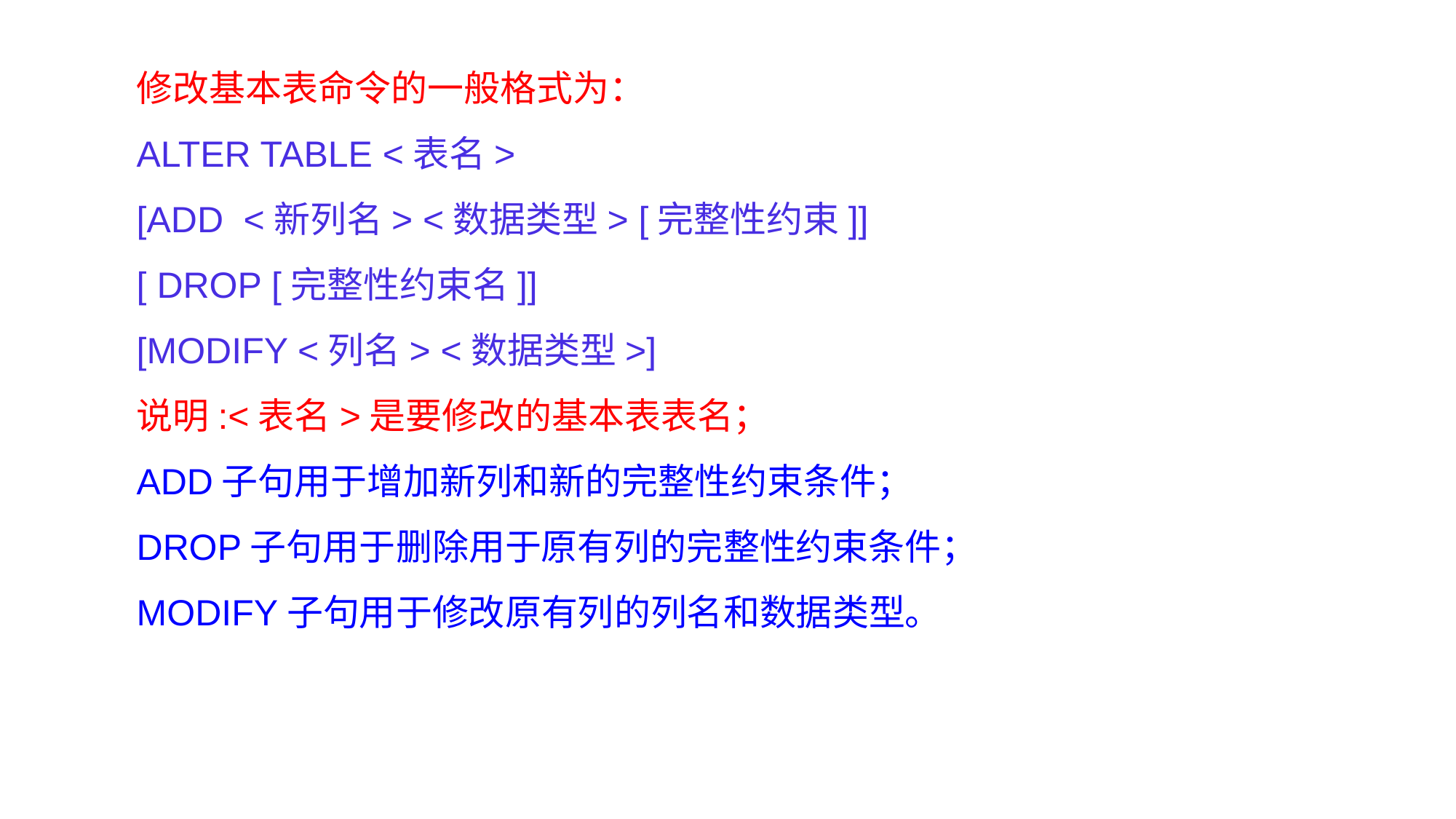

修改基本表命令的一般格式为：
ALTER TABLE <表名>
[ADD  <新列名> <数据类型> [完整性约束]]
[ DROP [完整性约束名]]
[MODIFY <列名> <数据类型>]
说明:<表名>是要修改的基本表表名；
ADD子句用于增加新列和新的完整性约束条件；
DROP子句用于删除用于原有列的完整性约束条件；
MODIFY子句用于修改原有列的列名和数据类型。